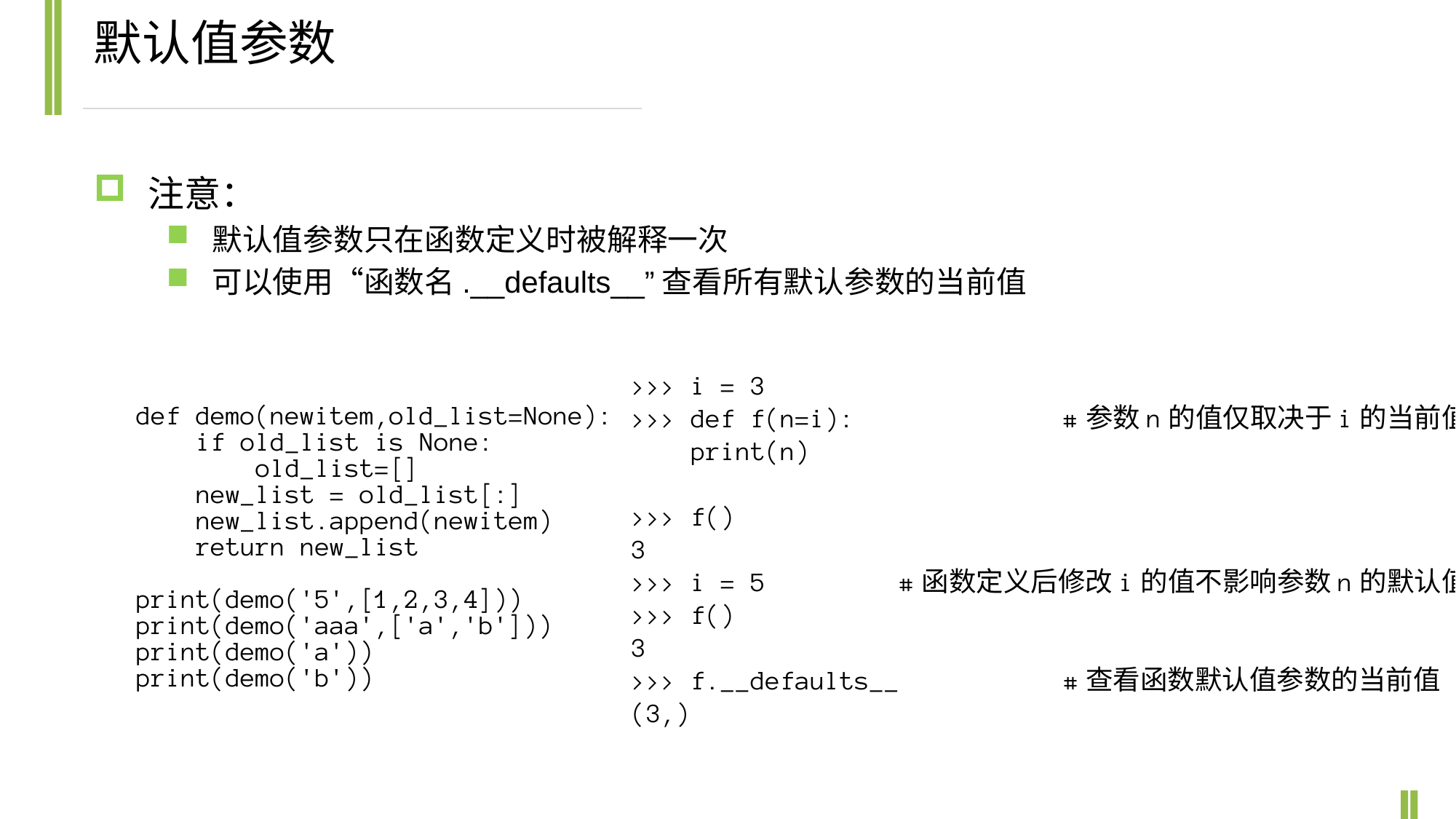

默认值参数

注意：
默认值参数只在函数定义时被解释一次
可以使用“函数名.__defaults__”查看所有默认参数的当前值

>>> i = 3
>>> def f(n=i):              #参数n的值仅取决于i的当前值
    print(n)

>>> f()
3
>>> i = 5         #函数定义后修改i的值不影响参数n的默认值
>>> f()
3
>>> f.__defaults__           #查看函数默认值参数的当前值
(3,)
def demo(newitem,old_list=None):
    if old_list is None:
        old_list=[]
    new_list = old_list[:]
    new_list.append(newitem)
    return new_list

print(demo('5',[1,2,3,4]))
print(demo('aaa',['a','b']))
print(demo('a'))
print(demo('b'))